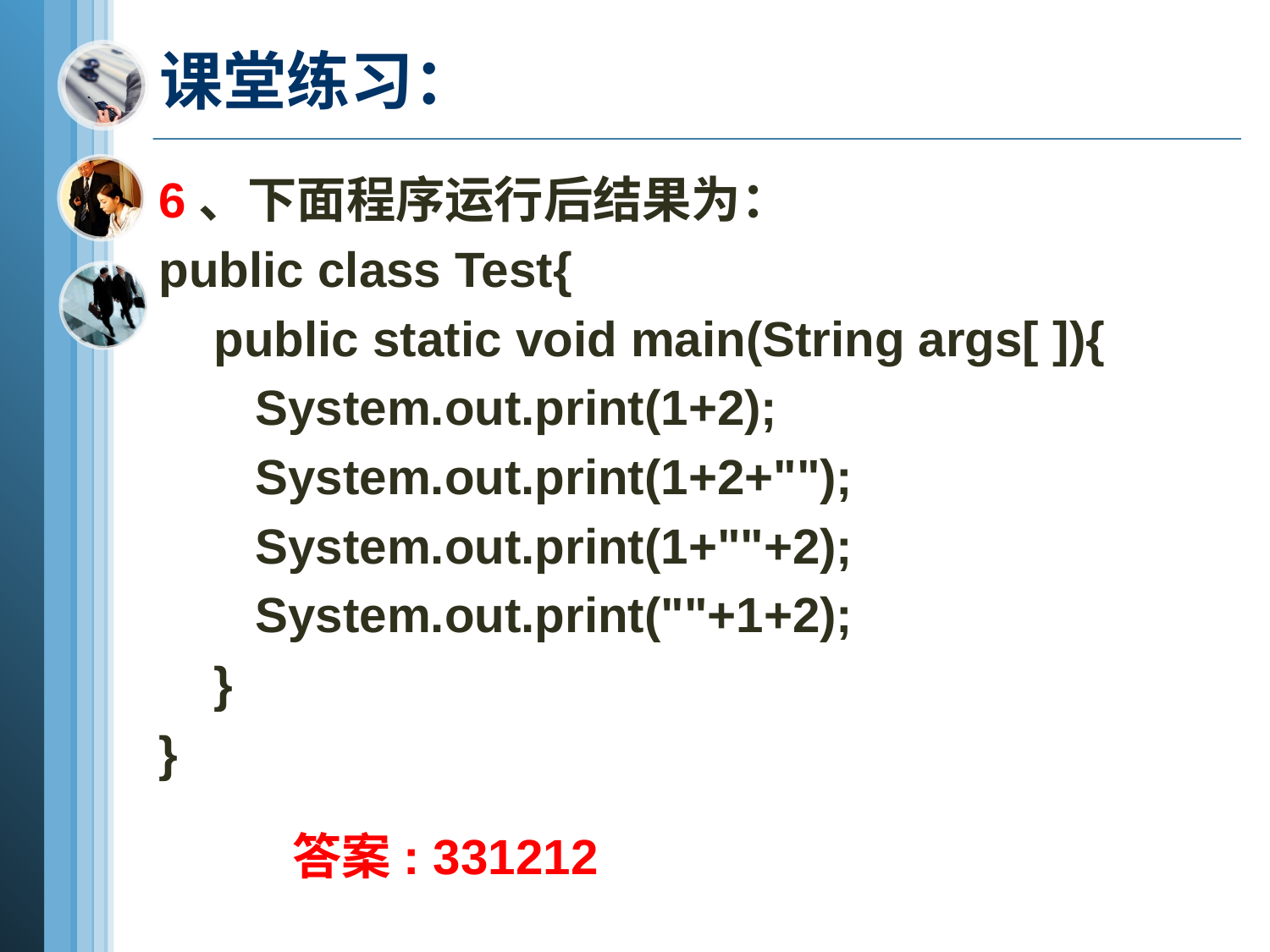

# 课堂练习：
6、下面程序运行后结果为：
public class Test{
    public static void main(String args[ ]){
       System.out.print(1+2);
       System.out.print(1+2+"");
       System.out.print(1+""+2);
       System.out.print(""+1+2);
    }
}
答案: 331212